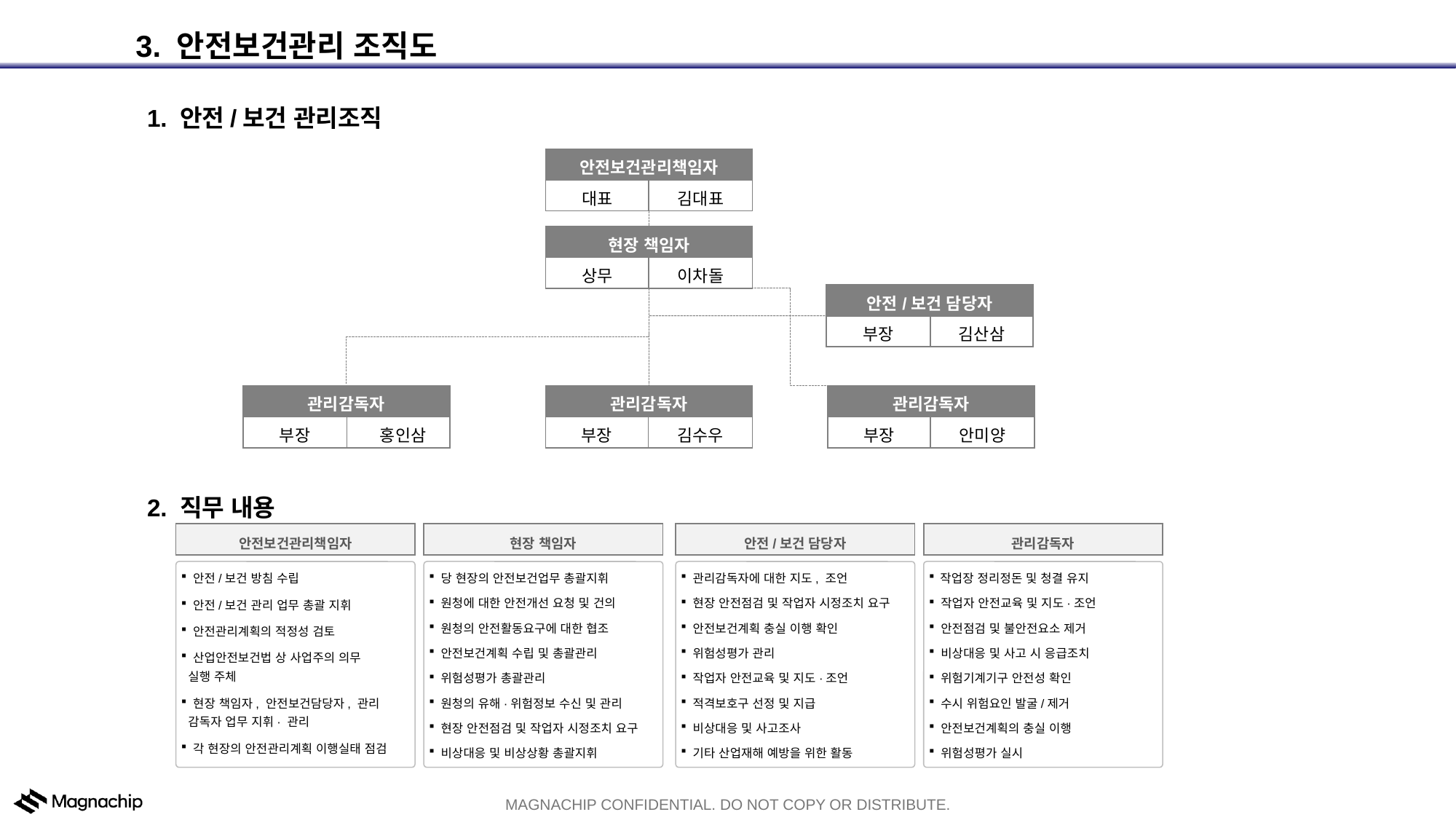

3. 안전보건관리 조직도
1. 안전/보건 관리조직
| 안전보건관리책임자 |  |
| --- | --- |
| 대표 | 김대표 |
| 현장 책임자 |  |
| --- | --- |
| 상무 | 이차돌 |
| 안전/보건 담당자 |  |
| --- | --- |
| 부장 | 김산삼 |
| 관리감독자 |  |
| --- | --- |
| 부장 | 홍인삼 |
| 관리감독자 |  |
| --- | --- |
| 부장 | 김수우 |
| 관리감독자 |  |
| --- | --- |
| 부장 | 안미양 |
2. 직무 내용
안전보건관리책임자
현장 책임자
안전/보건 담당자
관리감독자
 안전/보건 방침 수립
 안전/보건 관리 업무 총괄 지휘
 안전관리계획의 적정성 검토
 산업안전보건법 상 사업주의 의무
  실행 주체
 현장 책임자, 안전보건담당자, 관리
  감독자 업무 지휘· 관리
 각 현장의 안전관리계획 이행실태 점검
 당 현장의 안전보건업무 총괄지휘
 원청에 대한 안전개선 요청 및 건의
 원청의 안전활동요구에 대한 협조
 안전보건계획 수립 및 총괄관리
 위험성평가 총괄관리
 원청의 유해·위험정보 수신 및 관리
 현장 안전점검 및 작업자 시정조치 요구
 비상대응 및 비상상황 총괄지휘

 관리감독자에 대한 지도, 조언
 현장 안전점검 및 작업자 시정조치 요구
 안전보건계획 충실 이행 확인
 위험성평가 관리
 작업자 안전교육 및 지도·조언
 적격보호구 선정 및 지급
 비상대응 및 사고조사
 기타 산업재해 예방을 위한 활동
 작업장 정리정돈 및 청결 유지
 작업자 안전교육 및 지도·조언
 안전점검 및 불안전요소 제거
 비상대응 및 사고 시 응급조치
 위험기계기구 안전성 확인
 수시 위험요인 발굴/제거
 안전보건계획의 충실 이행
 위험성평가 실시